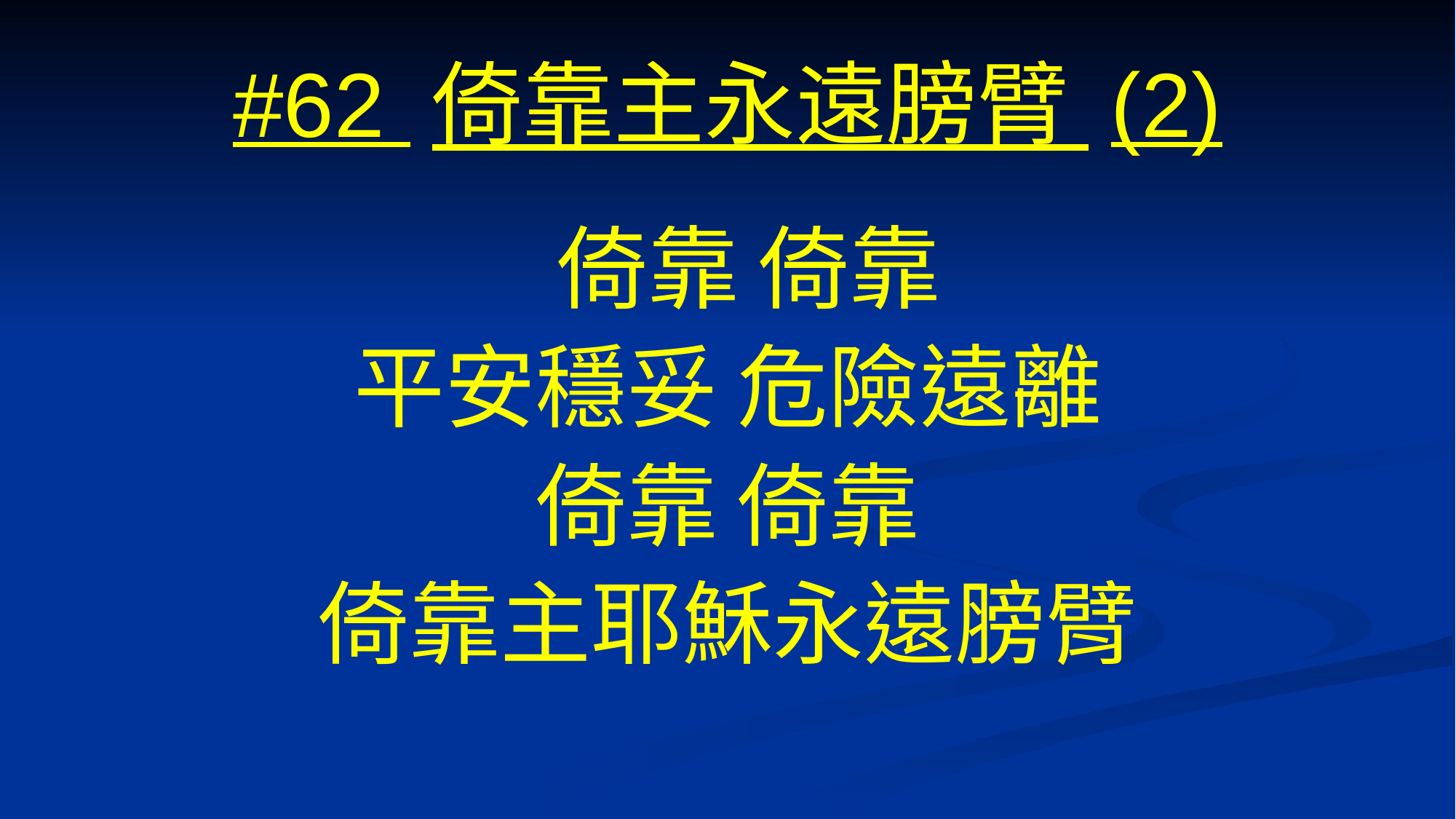

# #62 倚靠主永遠膀臂 (2)
 倚靠 倚靠
平安穩妥 危險遠離
倚靠 倚靠
倚靠主耶穌永遠膀臂